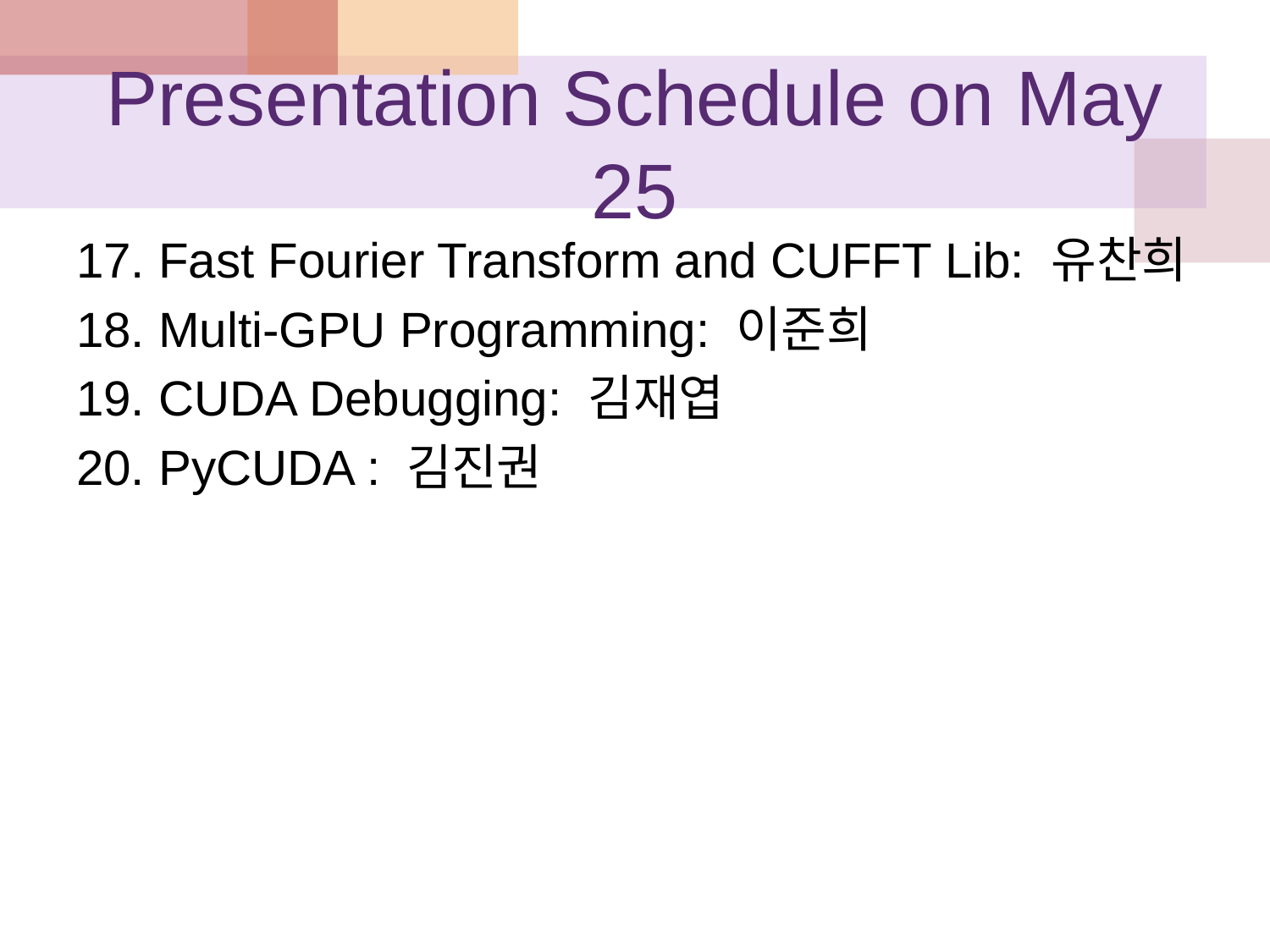

# Presentation Schedule on May 25
17. Fast Fourier Transform and CUFFT Lib: 유찬희
18. Multi-GPU Programming: 이준희
19. CUDA Debugging: 김재엽
20. PyCUDA : 김진권